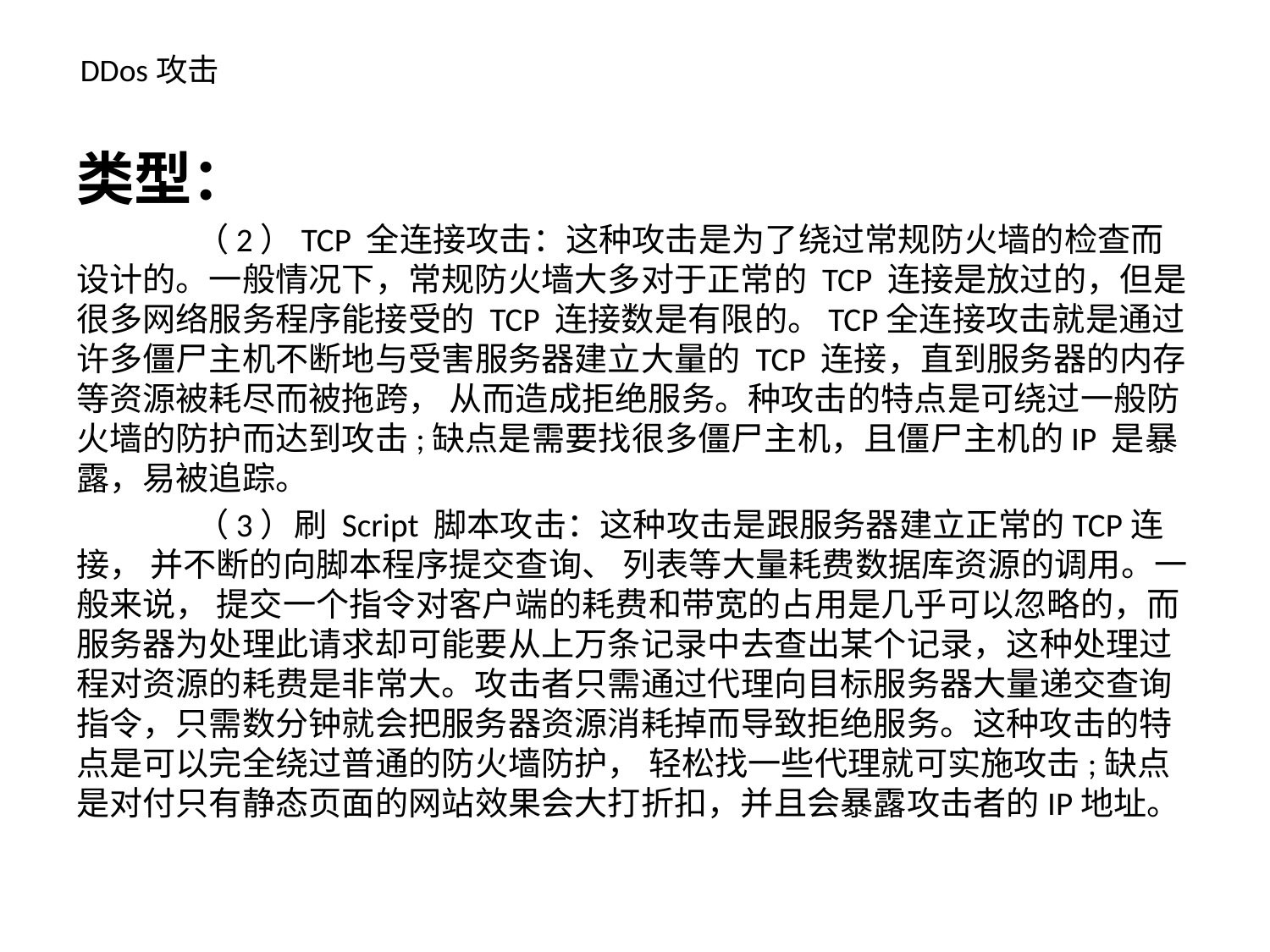

DDos攻击
类型：
	（2）TCP 全连接攻击：这种攻击是为了绕过常规防火墙的检查而设计的。一般情况下，常规防火墙大多对于正常的 TCP 连接是放过的，但是很多网络服务程序能接受的 TCP 连接数是有限的。TCP全连接攻击就是通过许多僵尸主机不断地与受害服务器建立大量的 TCP 连接，直到服务器的内存等资源被耗尽而被拖跨， 从而造成拒绝服务。种攻击的特点是可绕过一般防火墙的防护而达到攻击;缺点是需要找很多僵尸主机，且僵尸主机的IP 是暴露，易被追踪。
	（3）刷 Script 脚本攻击：这种攻击是跟服务器建立正常的TCP连接， 并不断的向脚本程序提交查询、 列表等大量耗费数据库资源的调用。一般来说， 提交一个指令对客户端的耗费和带宽的占用是几乎可以忽略的，而服务器为处理此请求却可能要从上万条记录中去查出某个记录，这种处理过程对资源的耗费是非常大。攻击者只需通过代理向目标服务器大量递交查询指令，只需数分钟就会把服务器资源消耗掉而导致拒绝服务。这种攻击的特点是可以完全绕过普通的防火墙防护， 轻松找一些代理就可实施攻击;缺点是对付只有静态页面的网站效果会大打折扣，并且会暴露攻击者的IP地址。